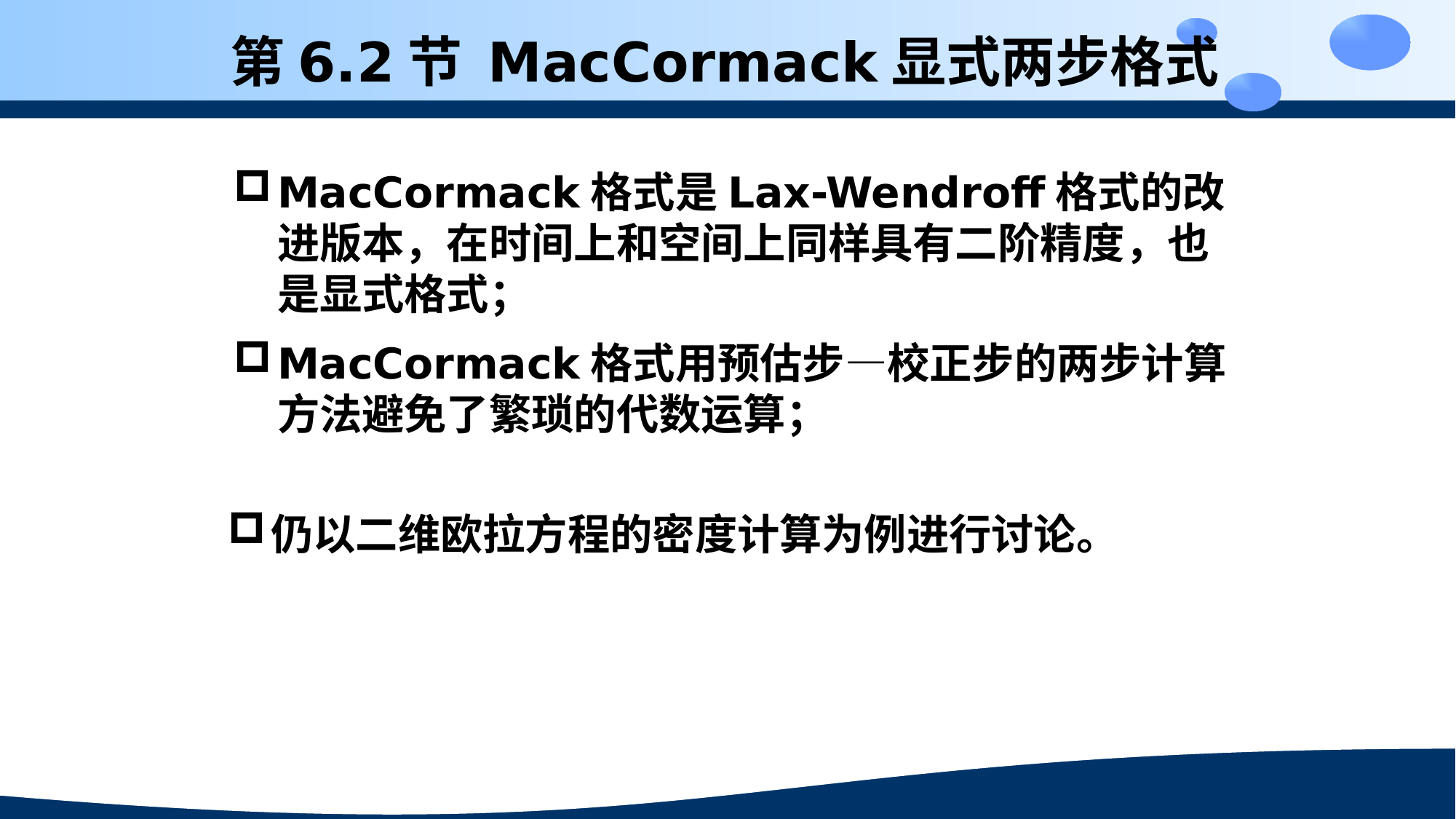

第6.2节 MacCormack显式两步格式
MacCormack格式是Lax-Wendroff格式的改进版本，在时间上和空间上同样具有二阶精度，也是显式格式；
MacCormack格式用预估步—校正步的两步计算方法避免了繁琐的代数运算；
仍以二维欧拉方程的密度计算为例进行讨论。